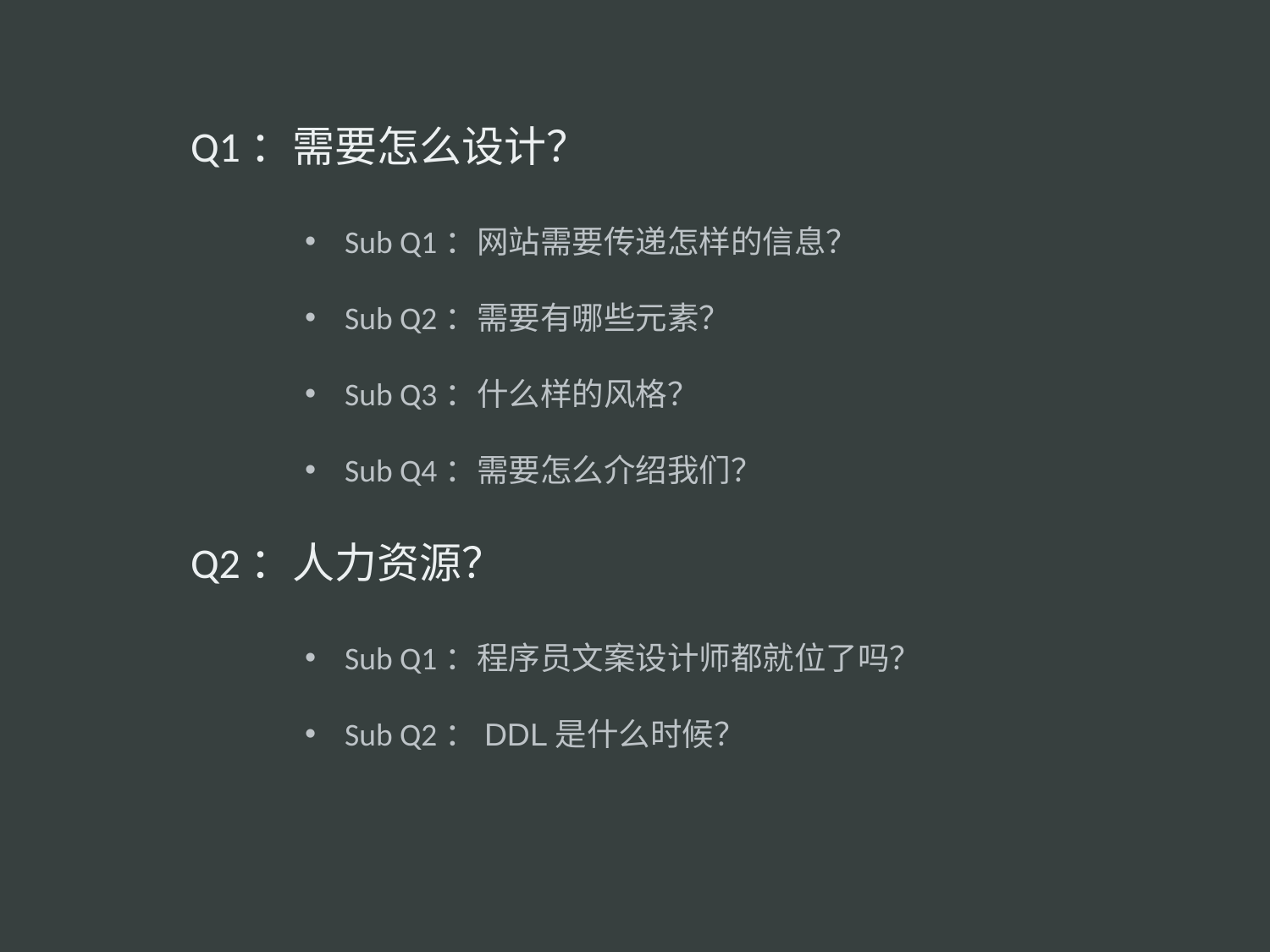

Q1：需要怎么设计？
Sub Q1：网站需要传递怎样的信息？
Sub Q2：需要有哪些元素？
Sub Q3：什么样的风格？
Sub Q4：需要怎么介绍我们？
Q2：人力资源？
Sub Q1：程序员文案设计师都就位了吗？
Sub Q2：DDL是什么时候？